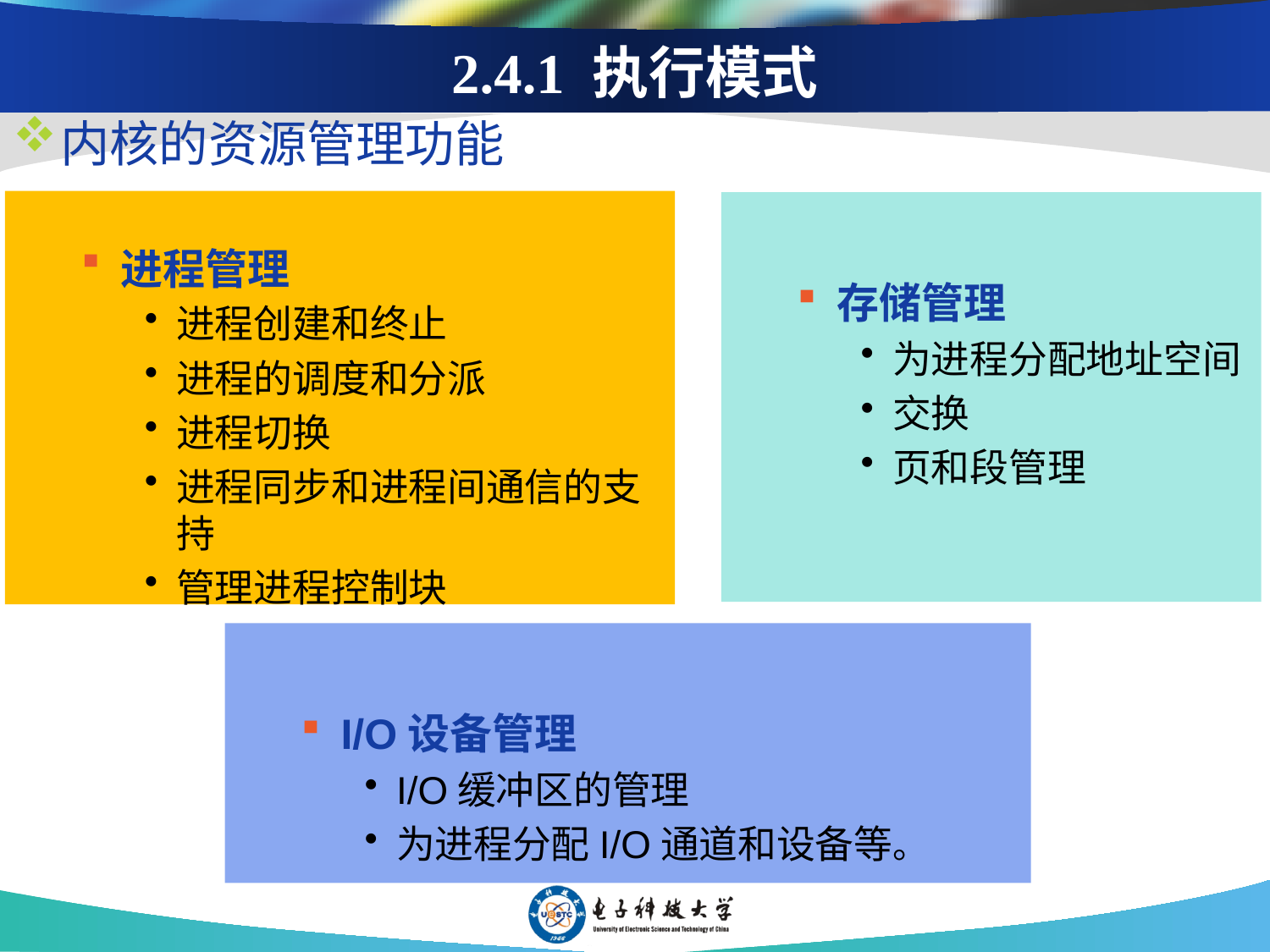

# 2.4.1 执行模式
内核的资源管理功能

进程管理
进程创建和终止
进程的调度和分派
进程切换
进程同步和进程间通信的支持
管理进程控制块

存储管理
为进程分配地址空间
交换
页和段管理

I/O设备管理
I/O缓冲区的管理
为进程分配I/O通道和设备等。